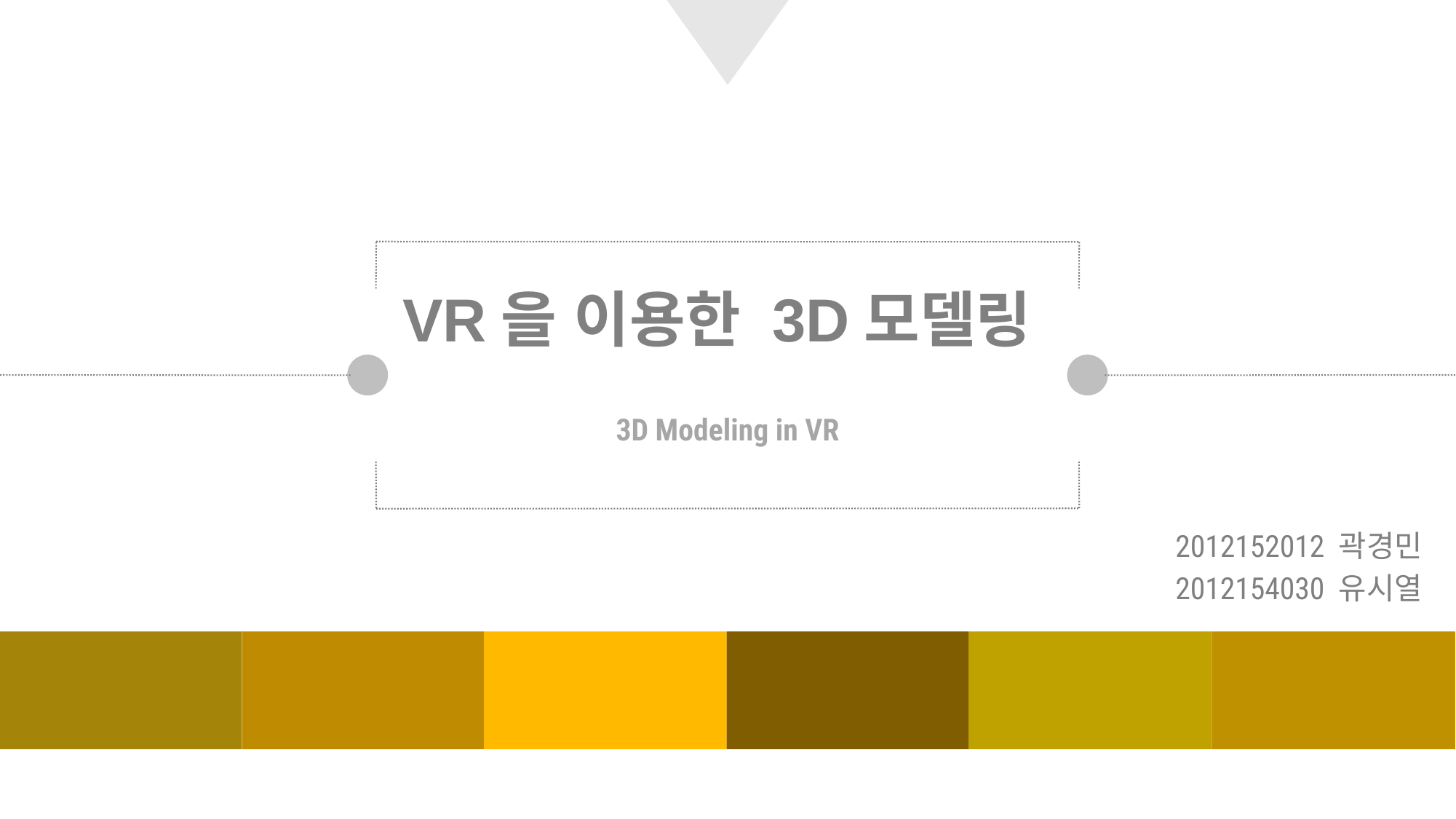

# VR을 이용한 3D모델링
3D Modeling in VR
2012152012 곽경민
2012154030 유시열